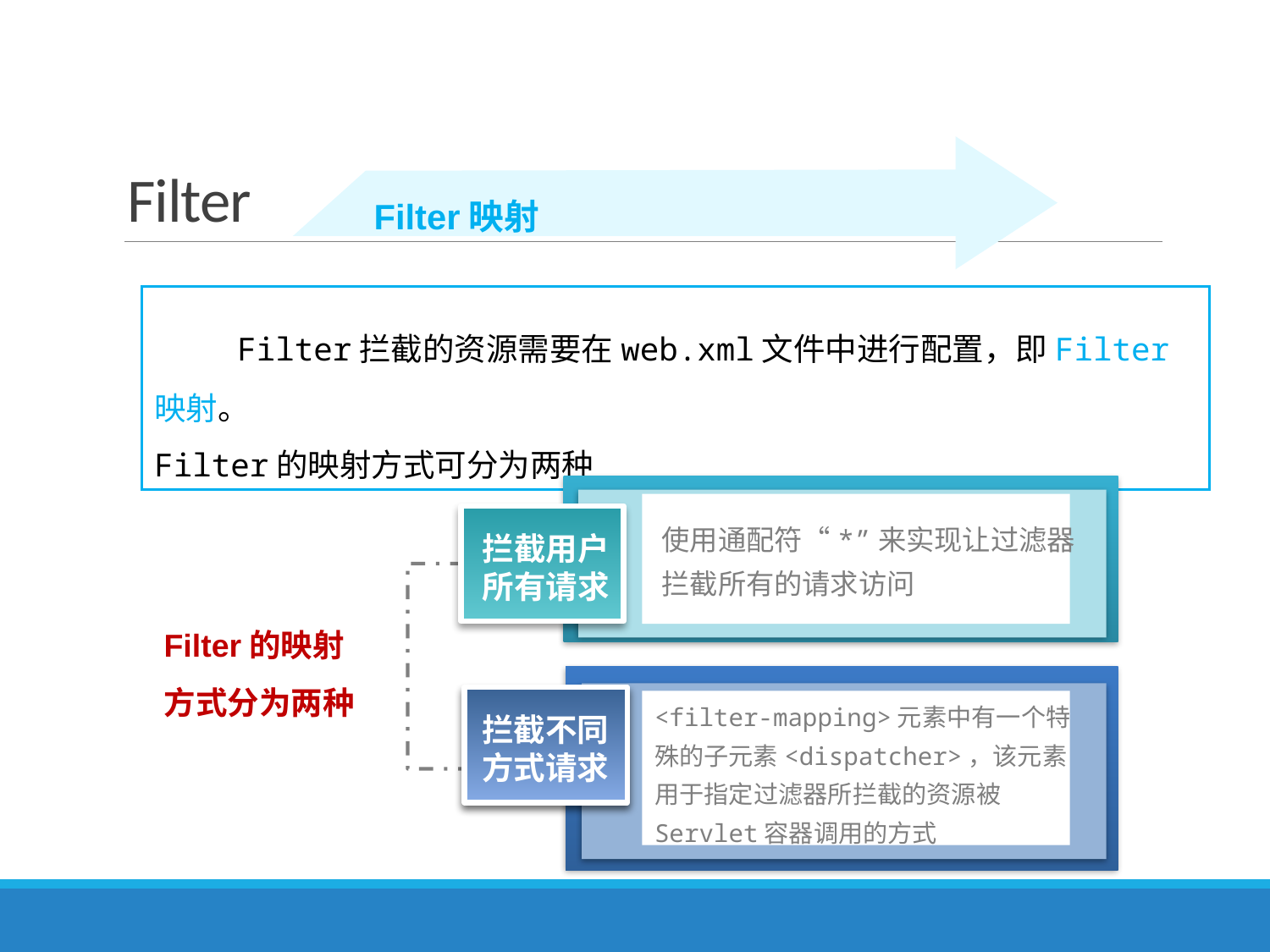

# Filter

Filter映射
       Filter拦截的资源需要在web.xml文件中进行配置，即Filter映射。
Filter的映射方式可分为两种
init(FilterConfig filterConfig)

doFilter(ServletRequest request,
        ServletResponse response,FilterChain chain)

使用通配符“*”来实现让过滤器拦截所有的请求访问
拦截用户所有请求

Filter的映射方式分为两种
destroy()

<filter-mapping>元素中有一个特殊的子元素<dispatcher>，该元素用于指定过滤器所拦截的资源被Servlet容器调用的方式

拦截不同方式请求